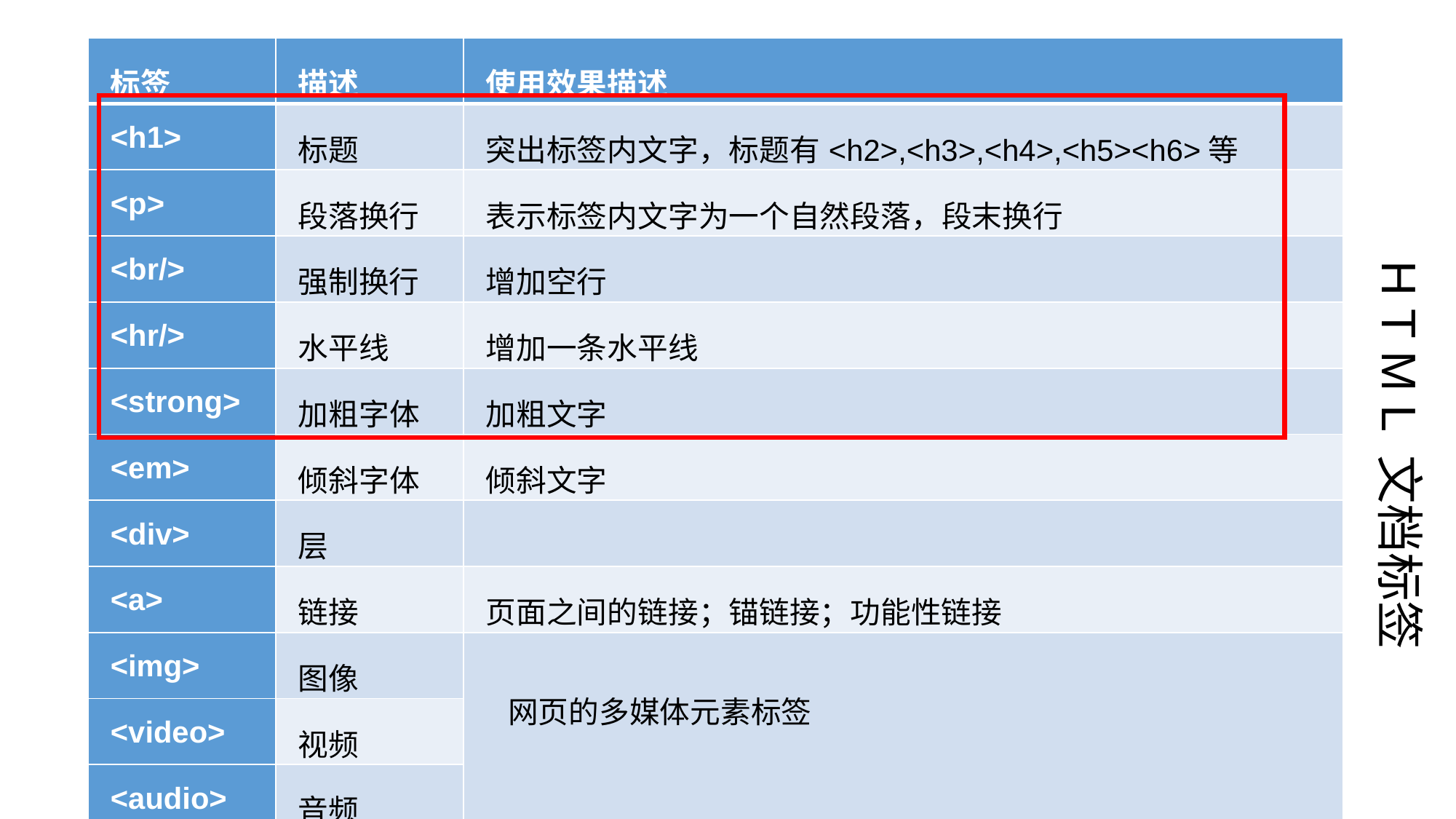

| 标签 | 描述 | 使用效果描述 |
| --- | --- | --- |
| <h1> | 标题 | 突出标签内文字，标题有<h2>,<h3>,<h4>,<h5><h6>等 |
| <p> | 段落换行 | 表示标签内文字为一个自然段落，段末换行 |
| <br/> | 强制换行 | 增加空行 |
| <hr/> | 水平线 | 增加一条水平线 |
| <strong> | 加粗字体 | 加粗文字 |
| <em> | 倾斜字体 | 倾斜文字 |
| <div> | 层 |  |
| <a> | 链接 | 页面之间的链接；锚链接；功能性链接 |
| <img> | 图像 | 网页的多媒体元素标签 |
| <video> | 视频 |  |
| <audio> | 音频 |  |
| <!-- -- > | 注释 | 注释内容不会显示在网页上 |

H T M L 文档标签